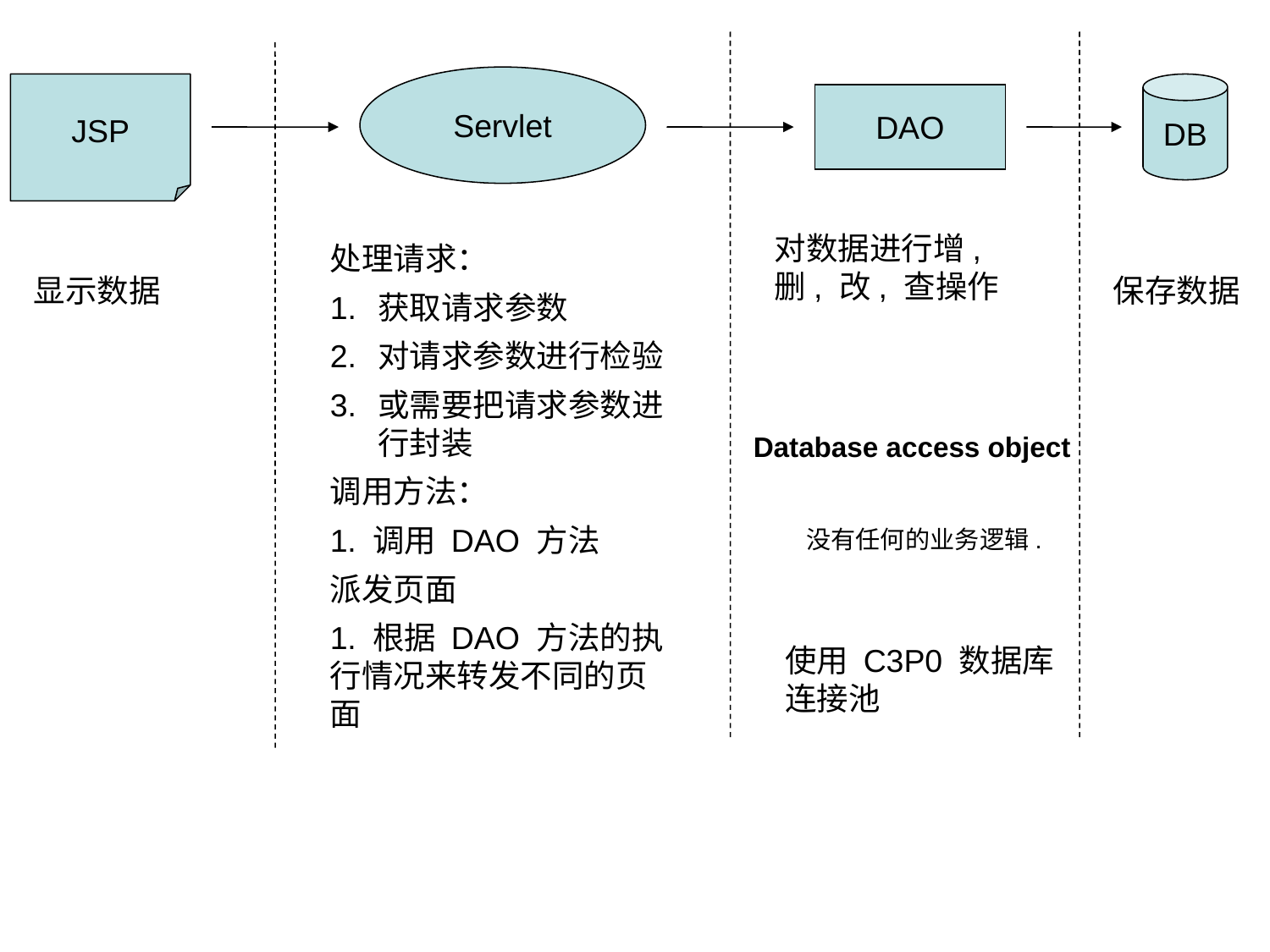

Servlet
JSP
DB
DAO

对数据进行增, 删, 改, 查操作
处理请求：
获取请求参数
对请求参数进行检验
或需要把请求参数进行封装
调用方法：
1. 调用 DAO 方法
派发页面
1. 根据 DAO 方法的执行情况来转发不同的页面
显示数据
保存数据
Database access object
没有任何的业务逻辑.
使用 C3P0 数据库连接池